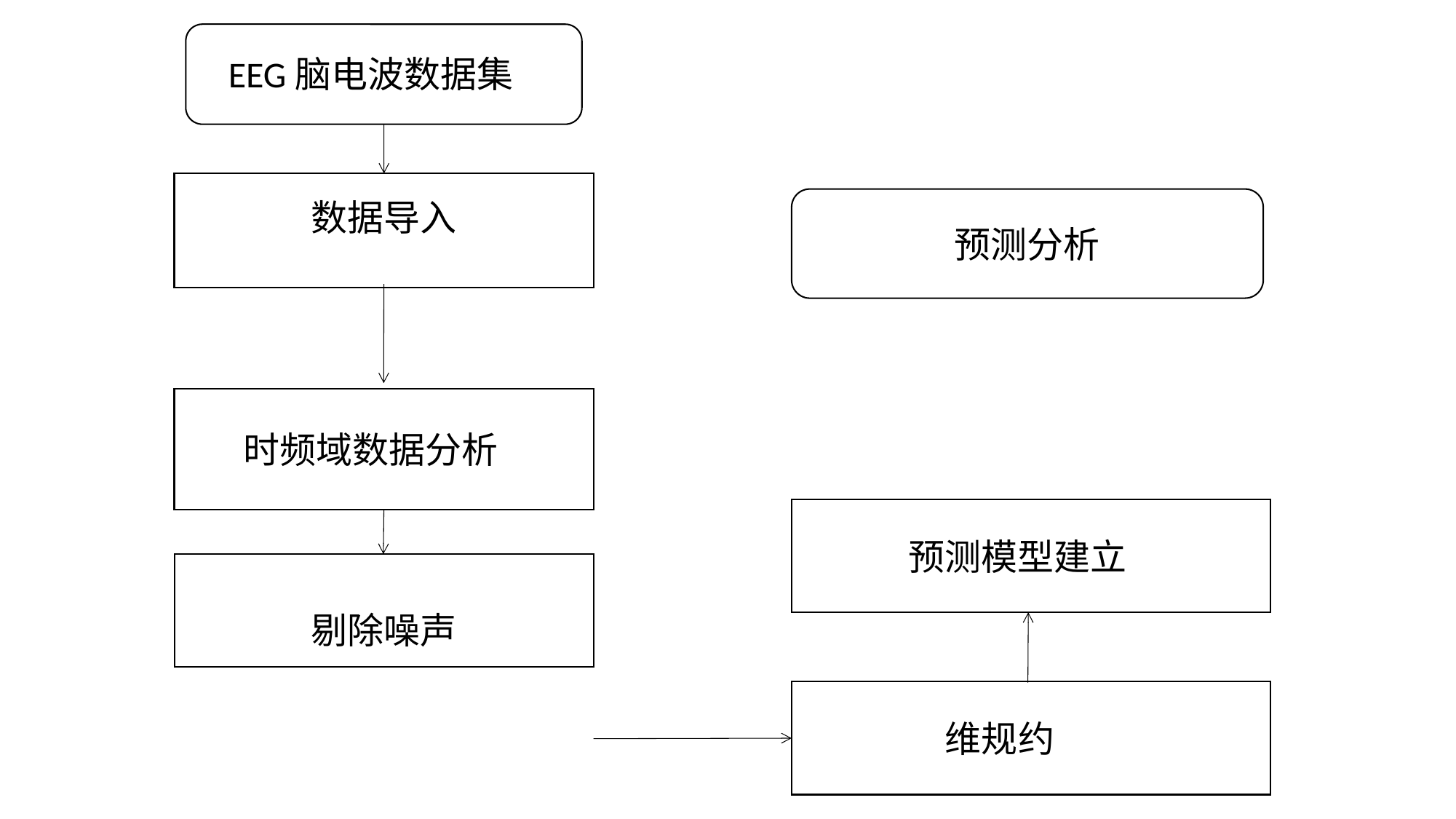

EEG脑电波数据集

数据导入

预测分析

时频域数据分析

预测模型建立

剔除噪声

维规约